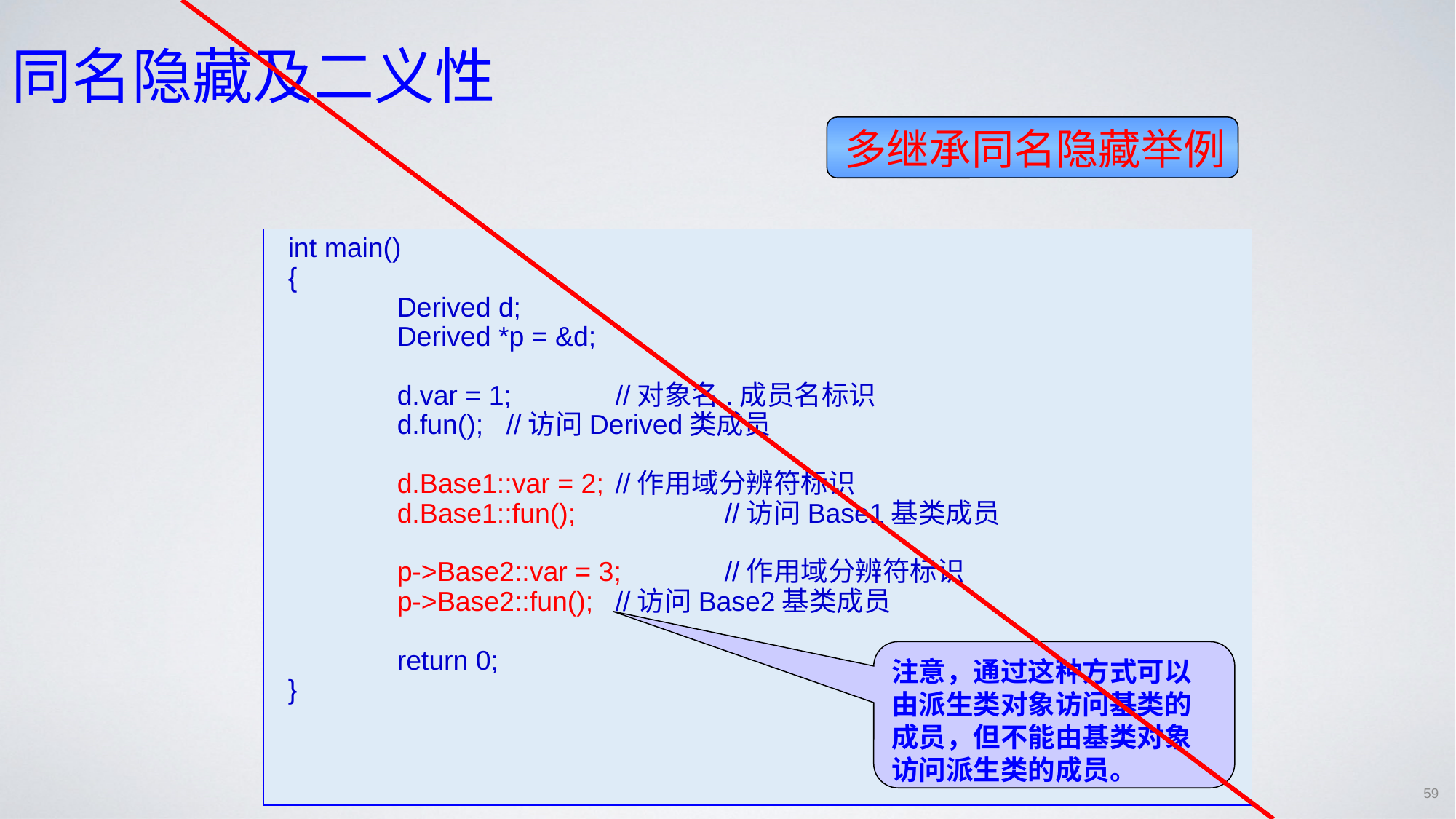

# 同名隐藏及二义性

多继承同名隐藏举例

int main()
{
	Derived d;
	Derived *p = &d;

	d.var = 1;	//对象名.成员名标识
	d.fun();	//访问Derived类成员

	d.Base1::var = 2;	//作用域分辨符标识
	d.Base1::fun();		//访问Base1基类成员

	p->Base2::var = 3;	//作用域分辨符标识
	p->Base2::fun();	//访问Base2基类成员

	return 0;
}
注意，通过这种方式可以由派生类对象访问基类的成员，但不能由基类对象访问派生类的成员。
59